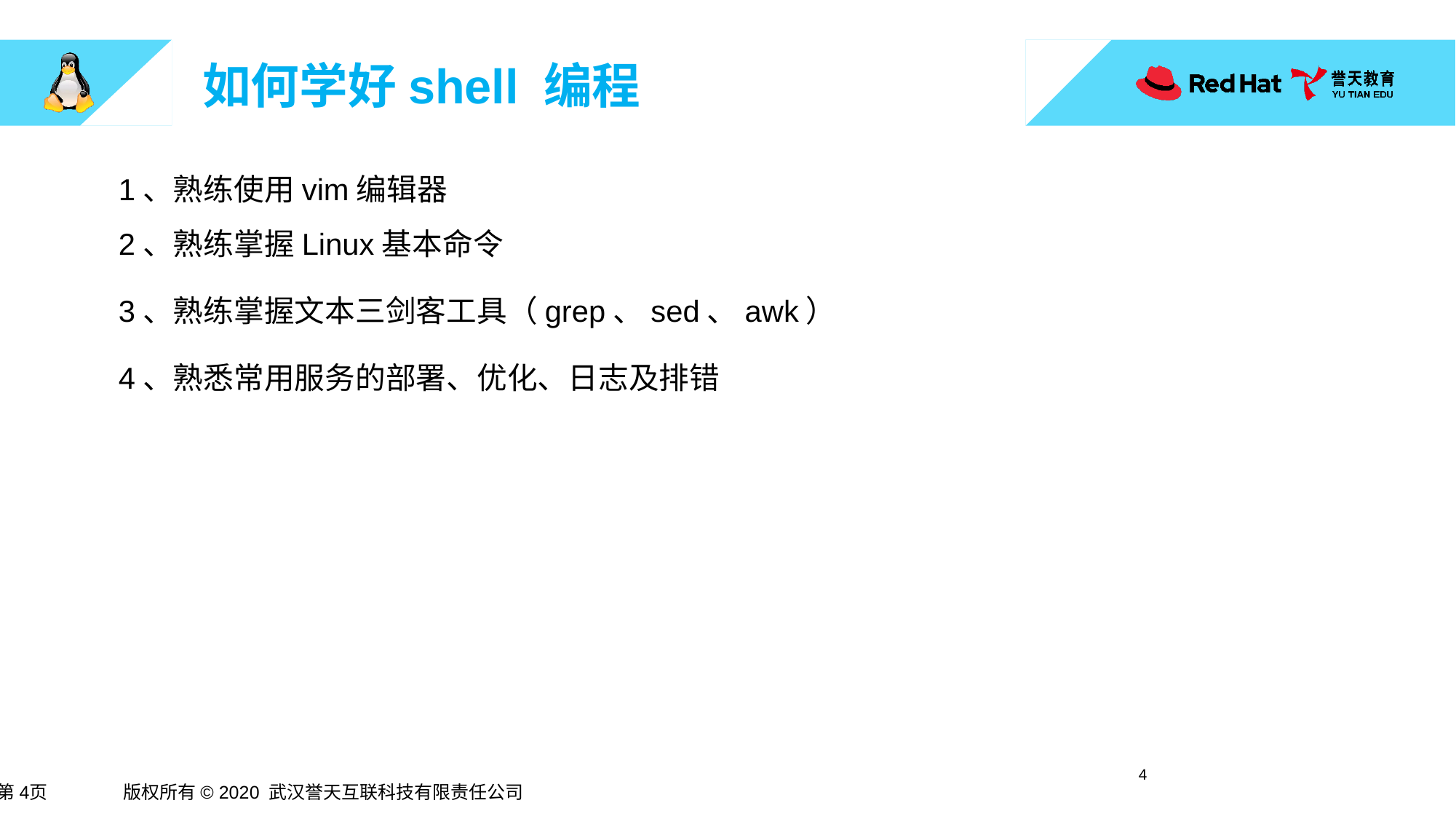

# 如何学好shell 编程
1、熟练使用vim编辑器
2、熟练掌握Linux基本命令
3、熟练掌握文本三剑客工具（grep、sed、awk）
4、熟悉常用服务的部署、优化、日志及排错
4